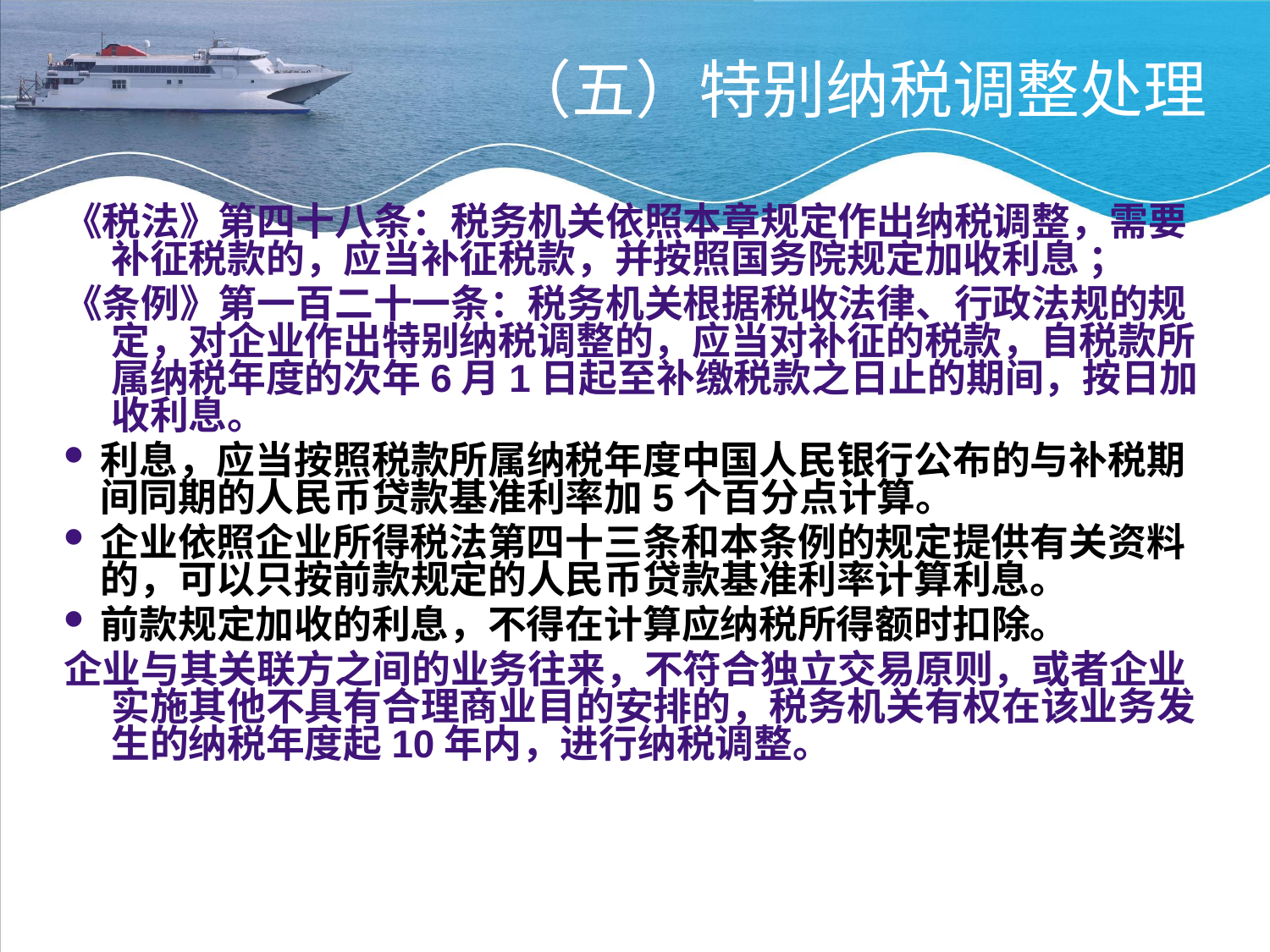

# （五）特别纳税调整处理
《税法》第四十八条：税务机关依照本章规定作出纳税调整，需要补征税款的，应当补征税款，并按照国务院规定加收利息 ；
《条例》第一百二十一条：税务机关根据税收法律、行政法规的规定，对企业作出特别纳税调整的，应当对补征的税款，自税款所属纳税年度的次年6月1日起至补缴税款之日止的期间，按日加收利息。
利息，应当按照税款所属纳税年度中国人民银行公布的与补税期间同期的人民币贷款基准利率加5个百分点计算。
企业依照企业所得税法第四十三条和本条例的规定提供有关资料的，可以只按前款规定的人民币贷款基准利率计算利息。
前款规定加收的利息，不得在计算应纳税所得额时扣除。
企业与其关联方之间的业务往来，不符合独立交易原则，或者企业实施其他不具有合理商业目的安排的，税务机关有权在该业务发生的纳税年度起10年内，进行纳税调整。